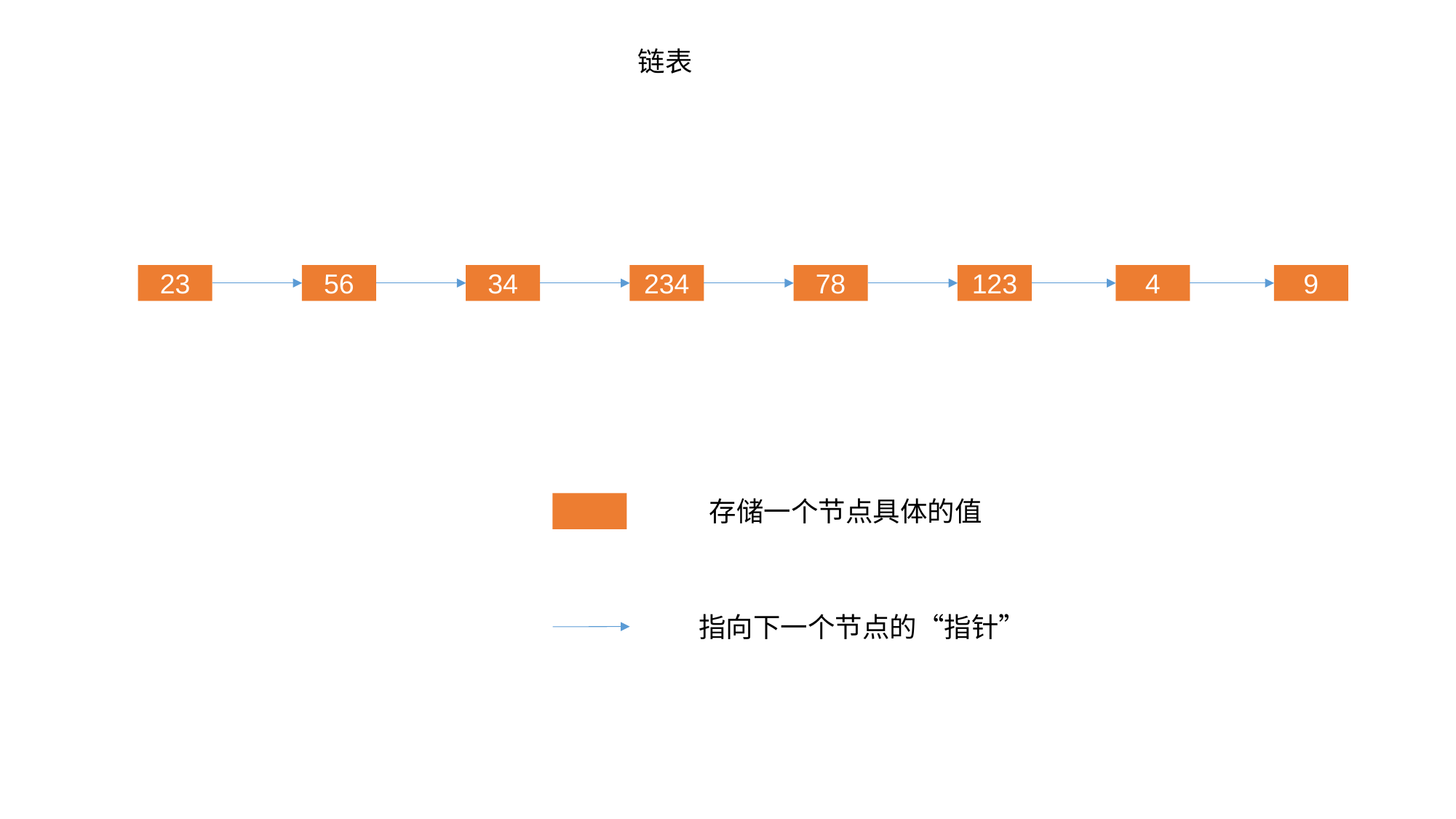

链表
4
9
23
78
123
234
34
56
存储一个节点具体的值

指向下一个节点的“指针”